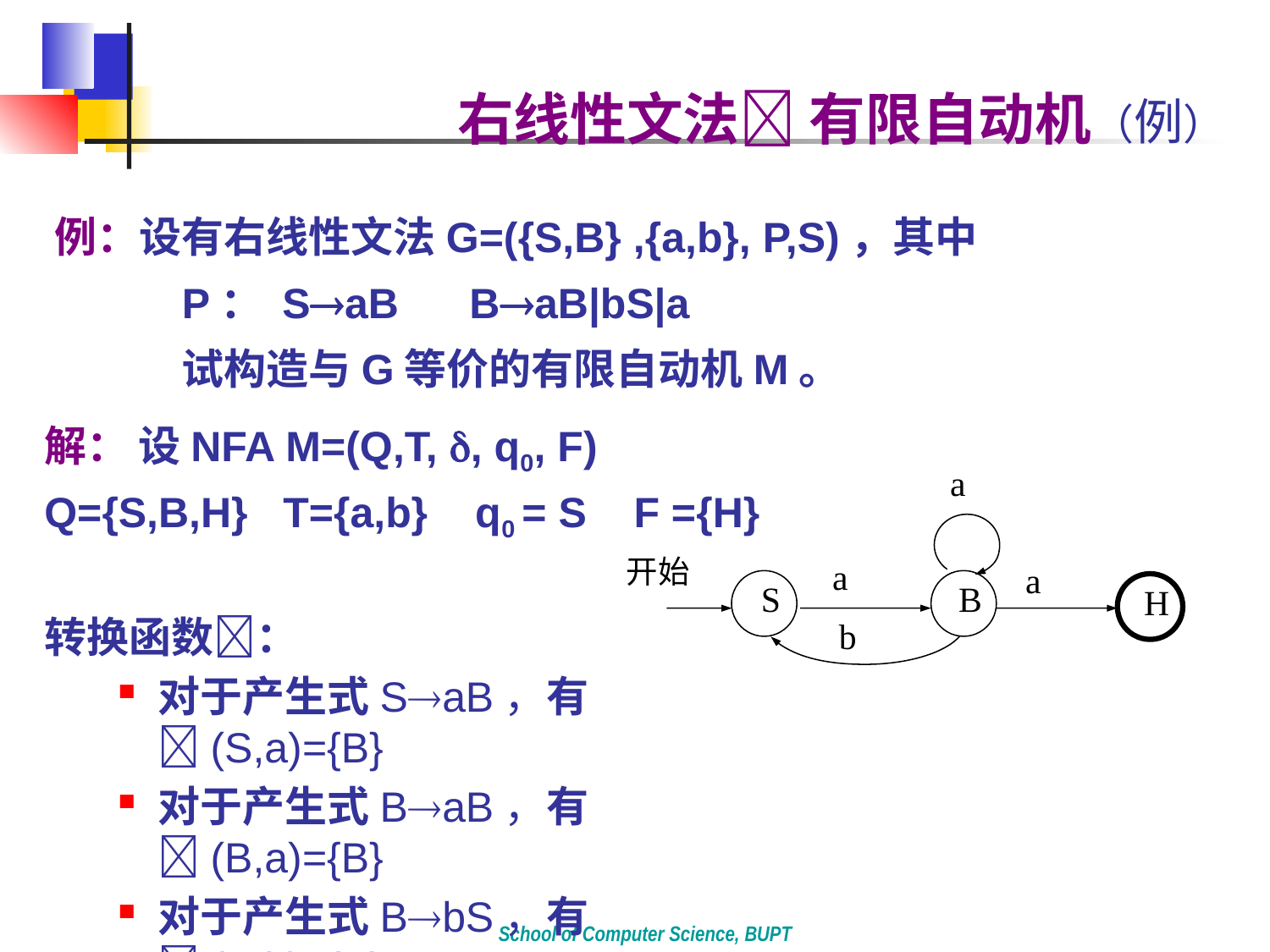

右线性文法⇒ 有限自动机（例）
例：设有右线性文法G=({S,B} ,{a,b}, P,S)，其中
	P： S→aB      B→aB|bS|a
    	试构造与G等价的有限自动机M。
解： 设NFA M=(Q,T, δ, q0, F)
Q={S,B,H}   T={a,b}    q0 = S    F ={H}

转换函数δ：
对于产生式S→aB，有δ(S,a)={B}
对于产生式B→aB，有δ(B,a)={B}
对于产生式B→bS，有δ(B,b)={S}
对于产生式B→a， 有δ(B,a)={H}
a

开始
a
a

S

B

H

b

School of Computer Science, BUPT
29